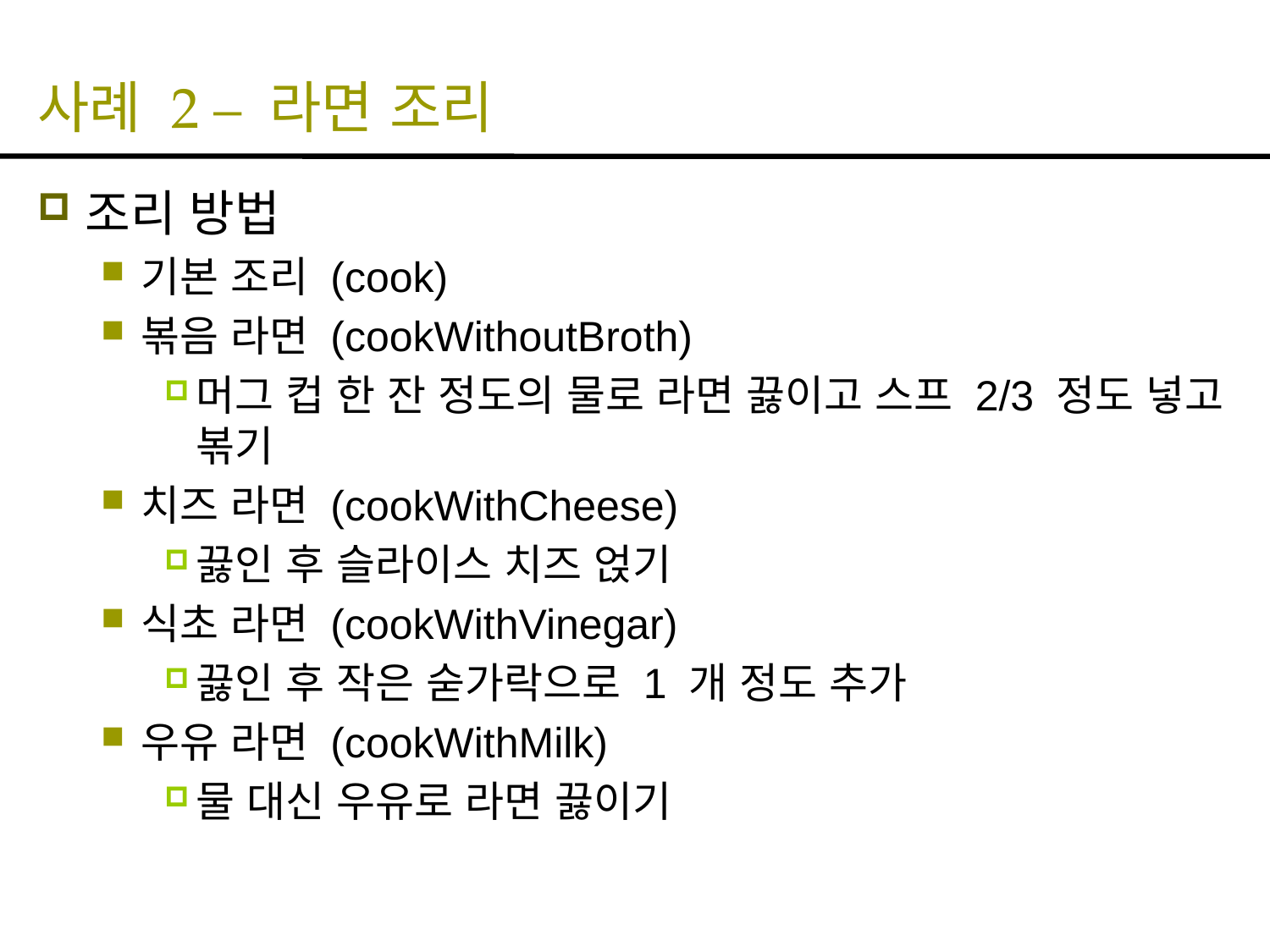

# 사례 2 – 라면 조리
조리 방법
기본 조리 (cook)
볶음 라면 (cookWithoutBroth)
머그 컵 한 잔 정도의 물로 라면 끓이고 스프 2/3 정도 넣고 볶기
치즈 라면 (cookWithCheese)
끓인 후 슬라이스 치즈 얹기
식초 라면 (cookWithVinegar)
끓인 후 작은 숟가락으로 1 개 정도 추가
우유 라면 (cookWithMilk)
물 대신 우유로 라면 끓이기